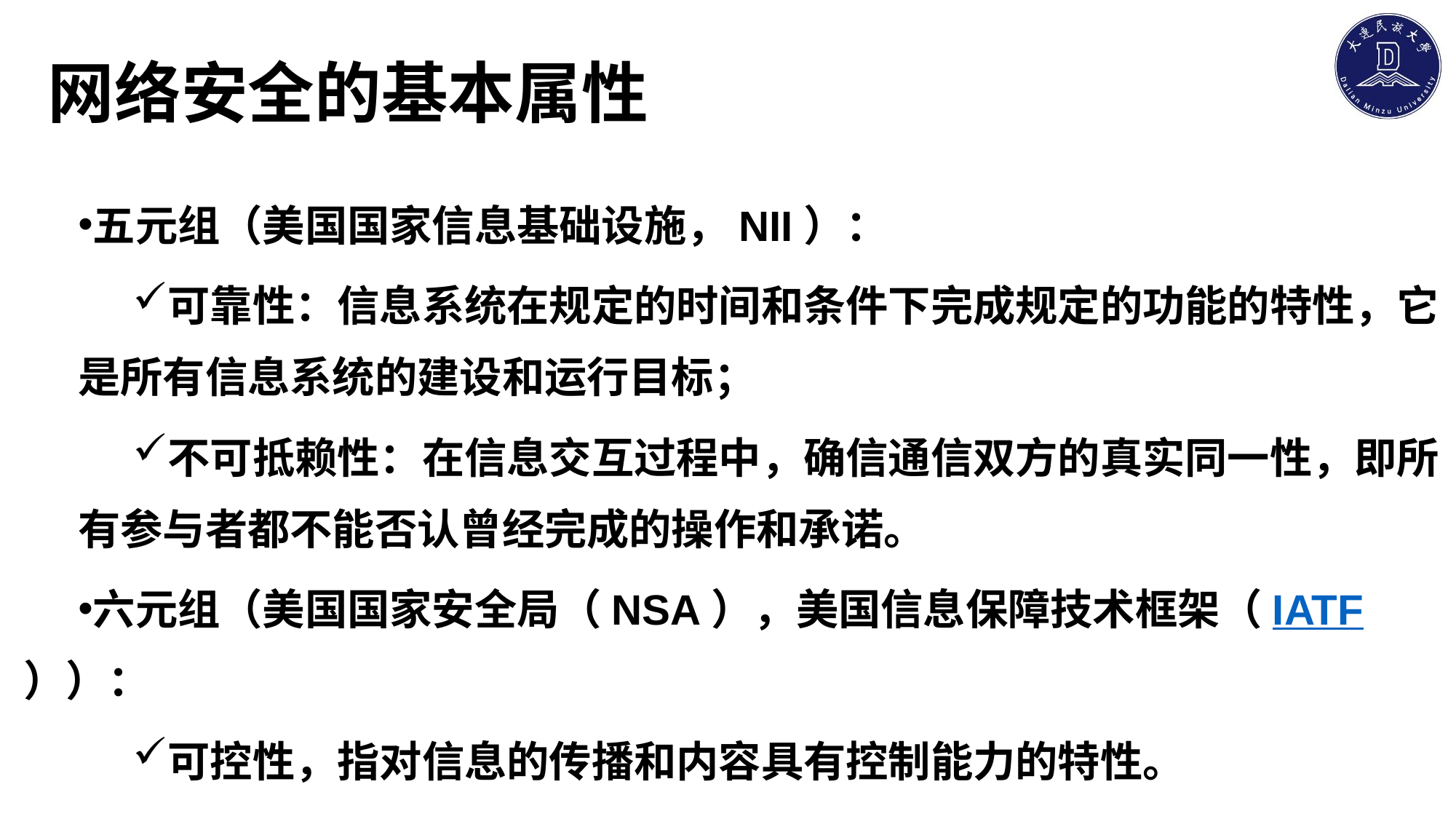

# 网络安全的基本属性
五元组（美国国家信息基础设施，NII）：
可靠性：信息系统在规定的时间和条件下完成规定的功能的特性，它是所有信息系统的建设和运行目标；
不可抵赖性：在信息交互过程中，确信通信双方的真实同一性，即所有参与者都不能否认曾经完成的操作和承诺。
六元组（美国国家安全局（NSA），美国信息保障技术框架（IATF））：
可控性，指对信息的传播和内容具有控制能力的特性。
还有将可审计性列入安全属性的。